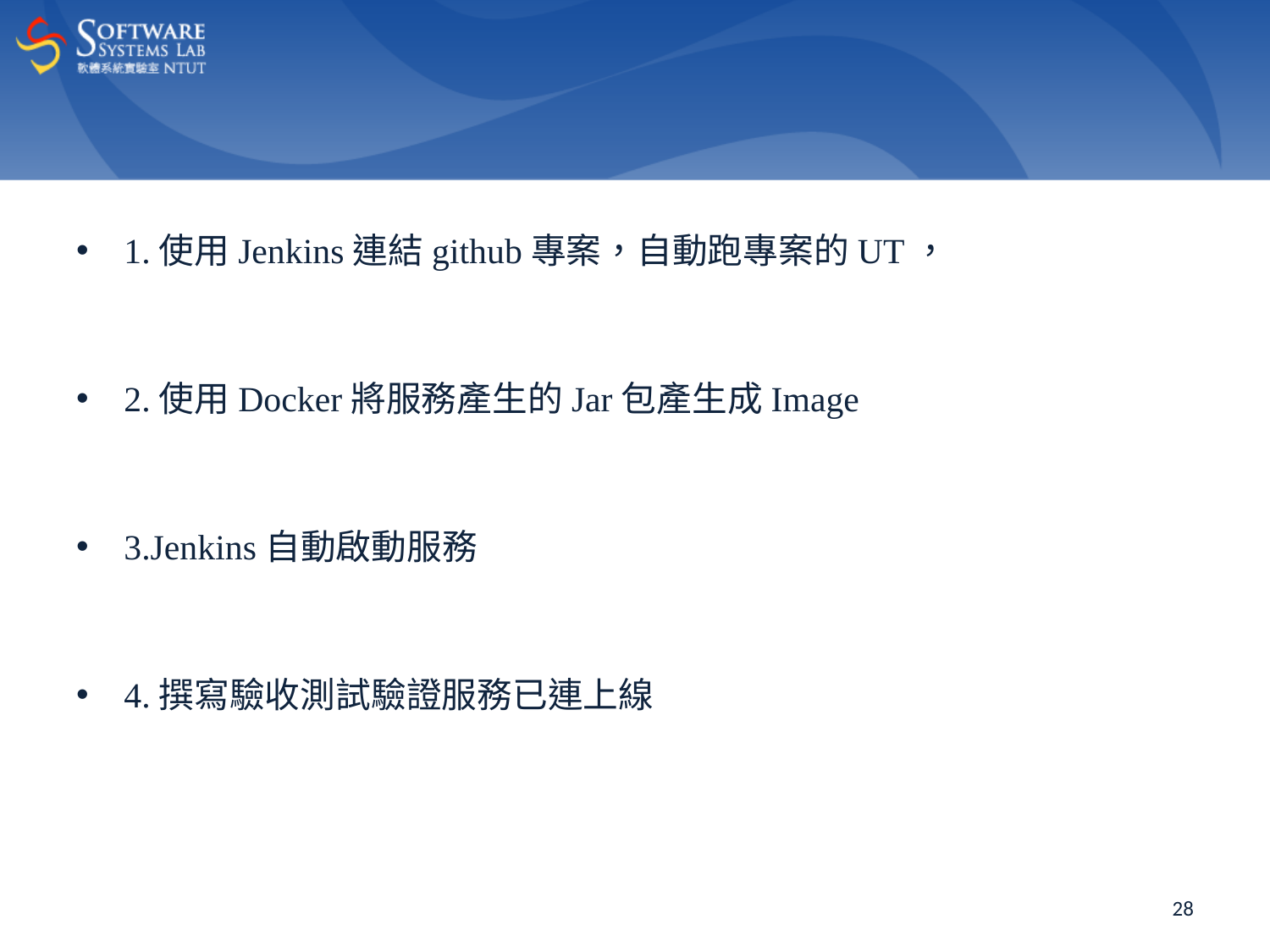

#
1.使用Jenkins連結github專案，自動跑專案的UT，

2.使用Docker將服務產生的Jar包產生成Image

3.Jenkins自動啟動服務

4.撰寫驗收測試驗證服務已連上線
28